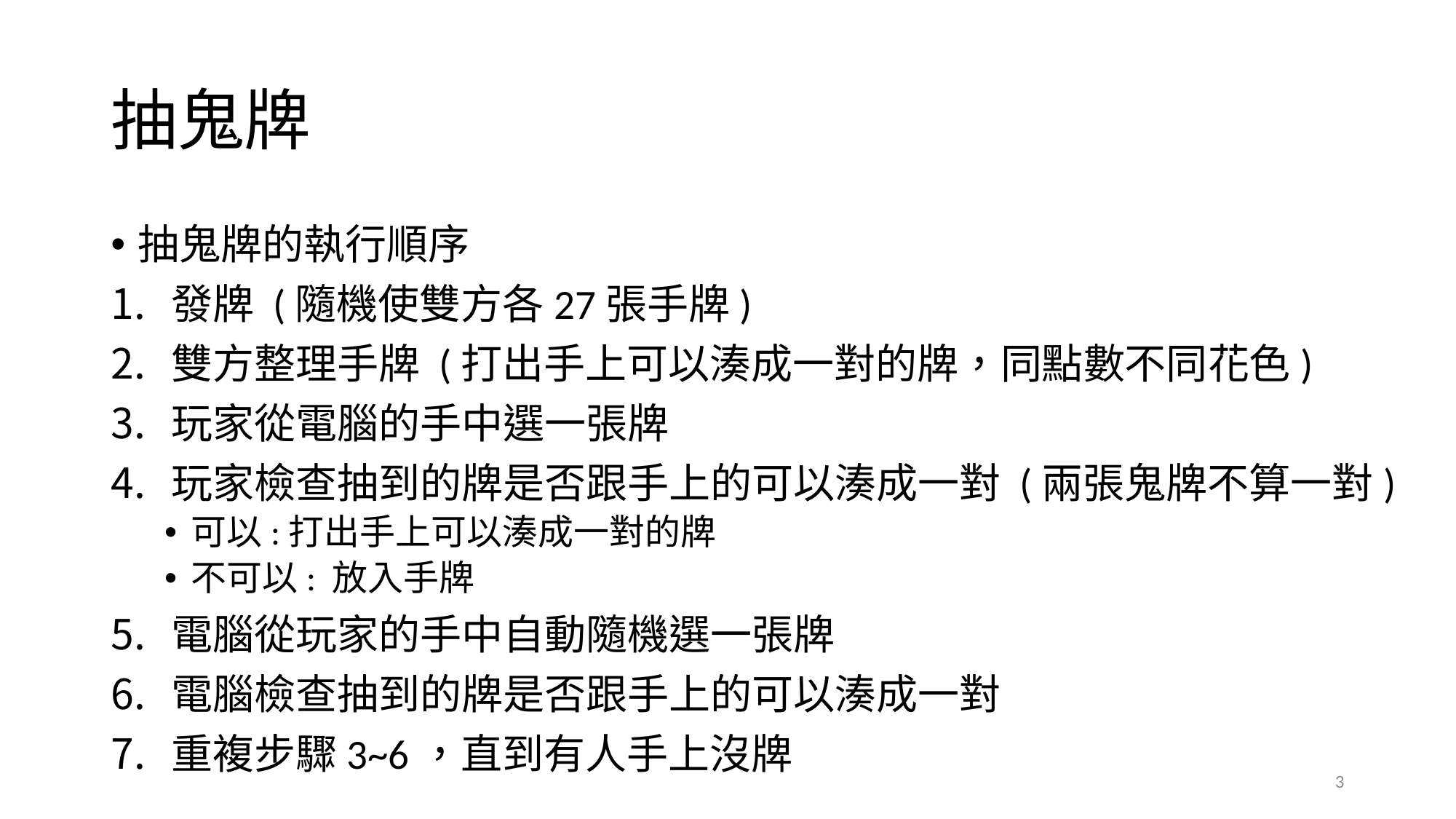

# 抽鬼牌
抽鬼牌的執行順序
發牌 (隨機使雙方各27張手牌)
雙方整理手牌 (打出手上可以湊成一對的牌，同點數不同花色)
玩家從電腦的手中選一張牌
玩家檢查抽到的牌是否跟手上的可以湊成一對 (兩張鬼牌不算一對)
可以:打出手上可以湊成一對的牌
不可以: 放入手牌
電腦從玩家的手中自動隨機選一張牌
電腦檢查抽到的牌是否跟手上的可以湊成一對
重複步驟3~6，直到有人手上沒牌

3